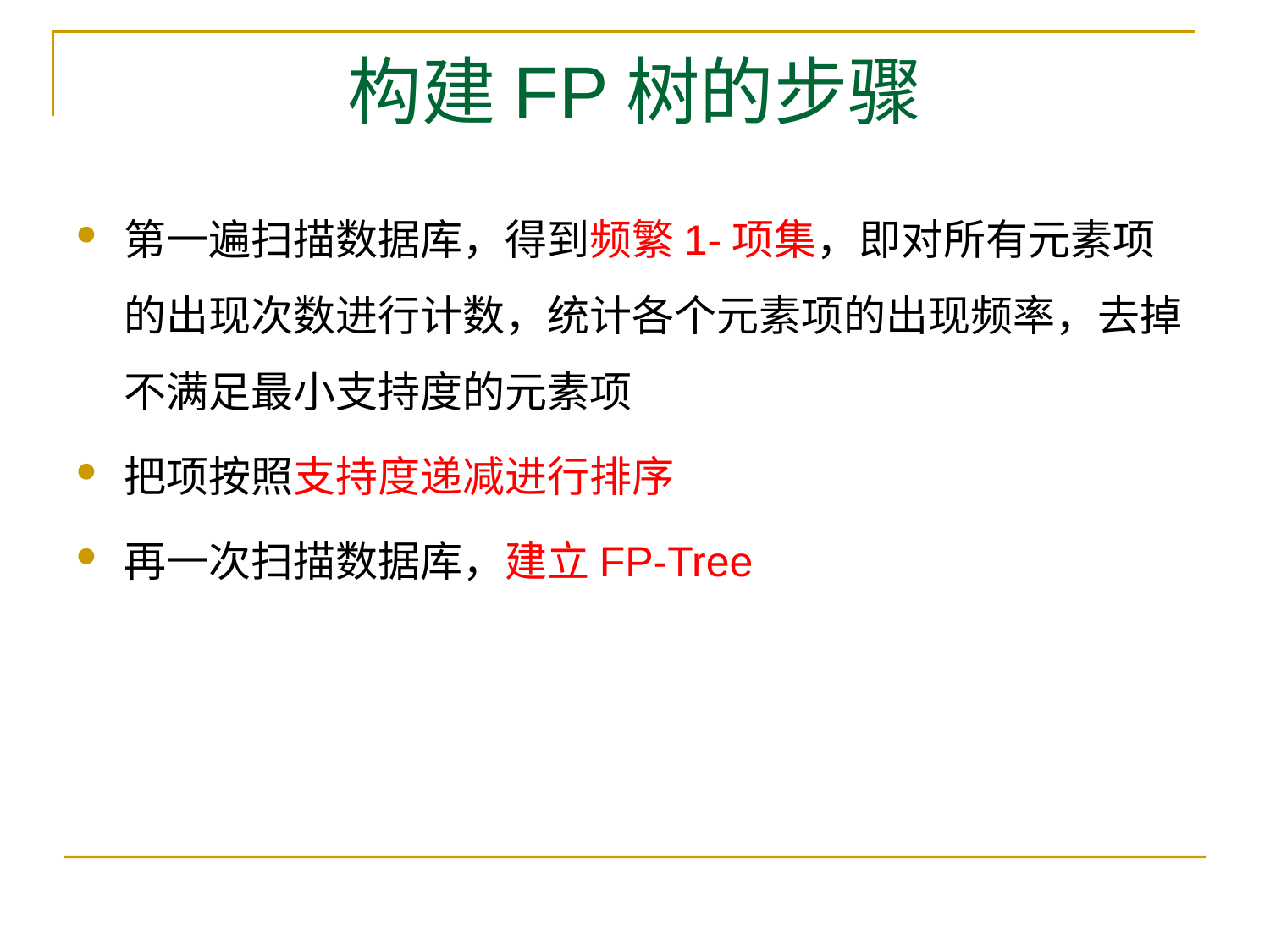

# 构建FP树的步骤
第一遍扫描数据库，得到频繁1-项集，即对所有元素项的出现次数进行计数，统计各个元素项的出现频率，去掉不满足最小支持度的元素项
把项按照支持度递减进行排序
再一次扫描数据库，建立FP-Tree